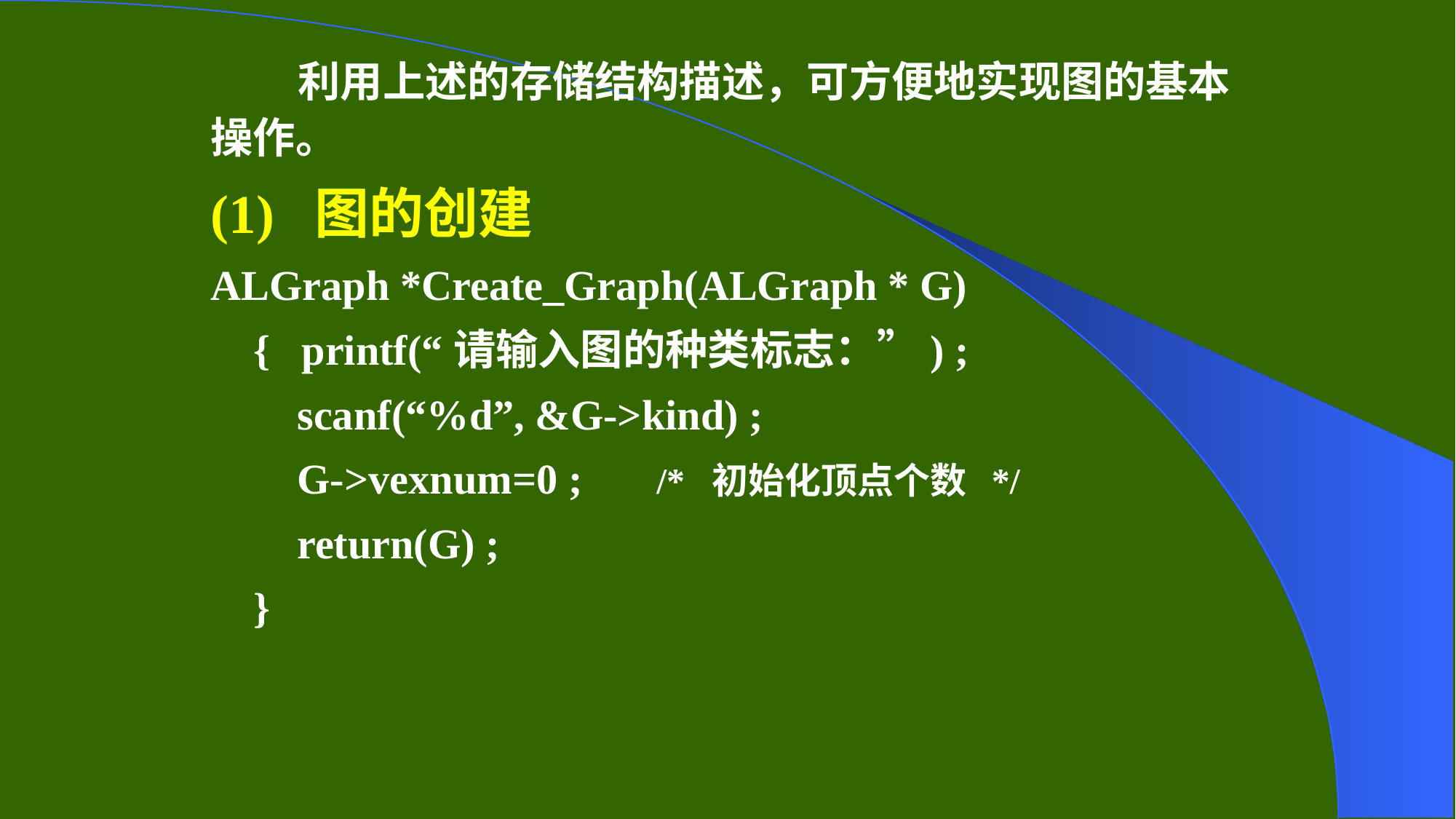

利用上述的存储结构描述，可方便地实现图的基本操作。
(1)  图的创建
ALGraph *Create_Graph(ALGraph * G)
{   printf(“请输入图的种类标志：”) ;
scanf(“%d”, &G->kind) ;
G->vexnum=0 ;       /*  初始化顶点个数  */
return(G) ;
}